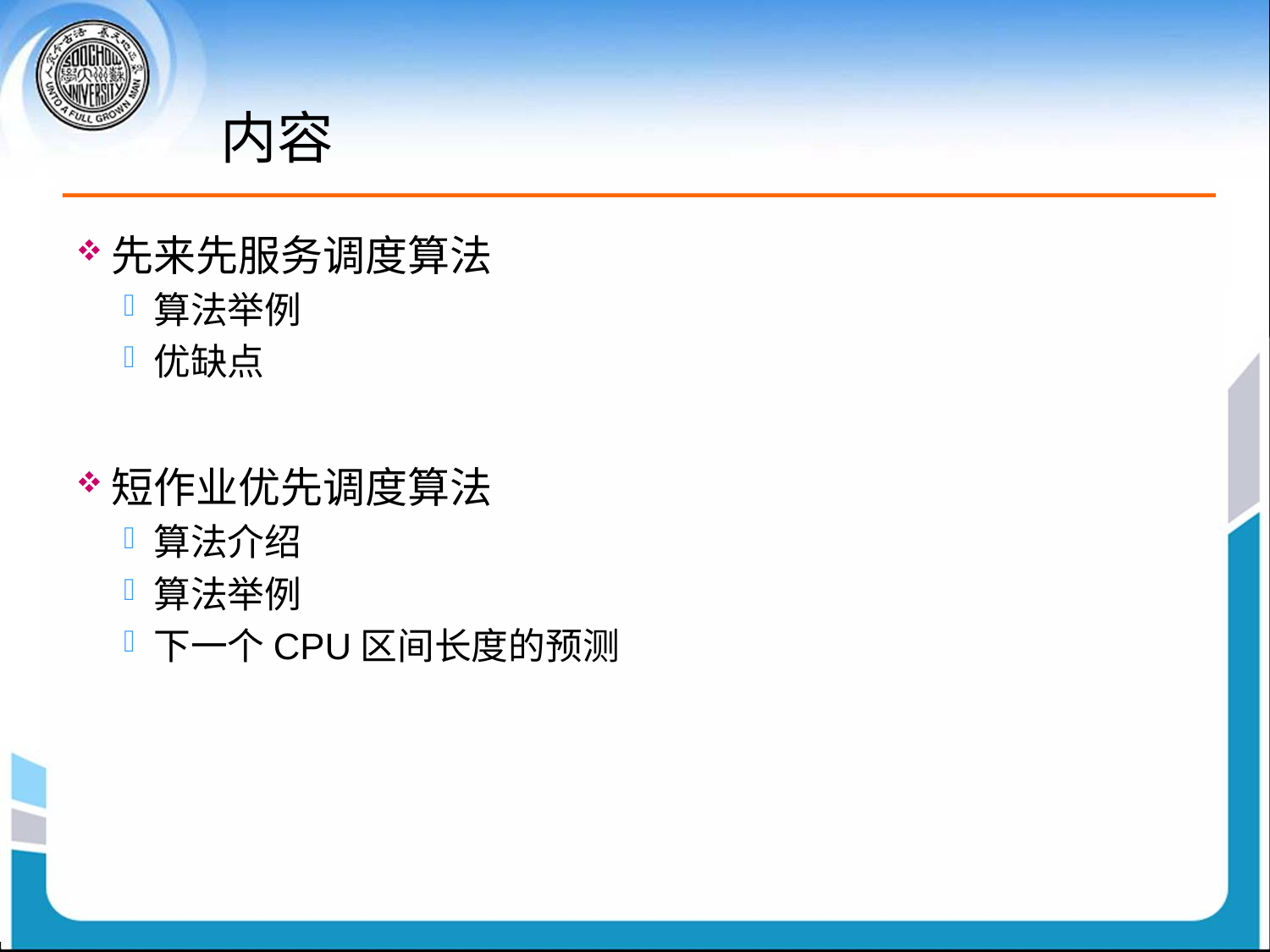

# 内容
先来先服务调度算法
算法举例
优缺点

短作业优先调度算法
算法介绍
算法举例
下一个CPU区间长度的预测